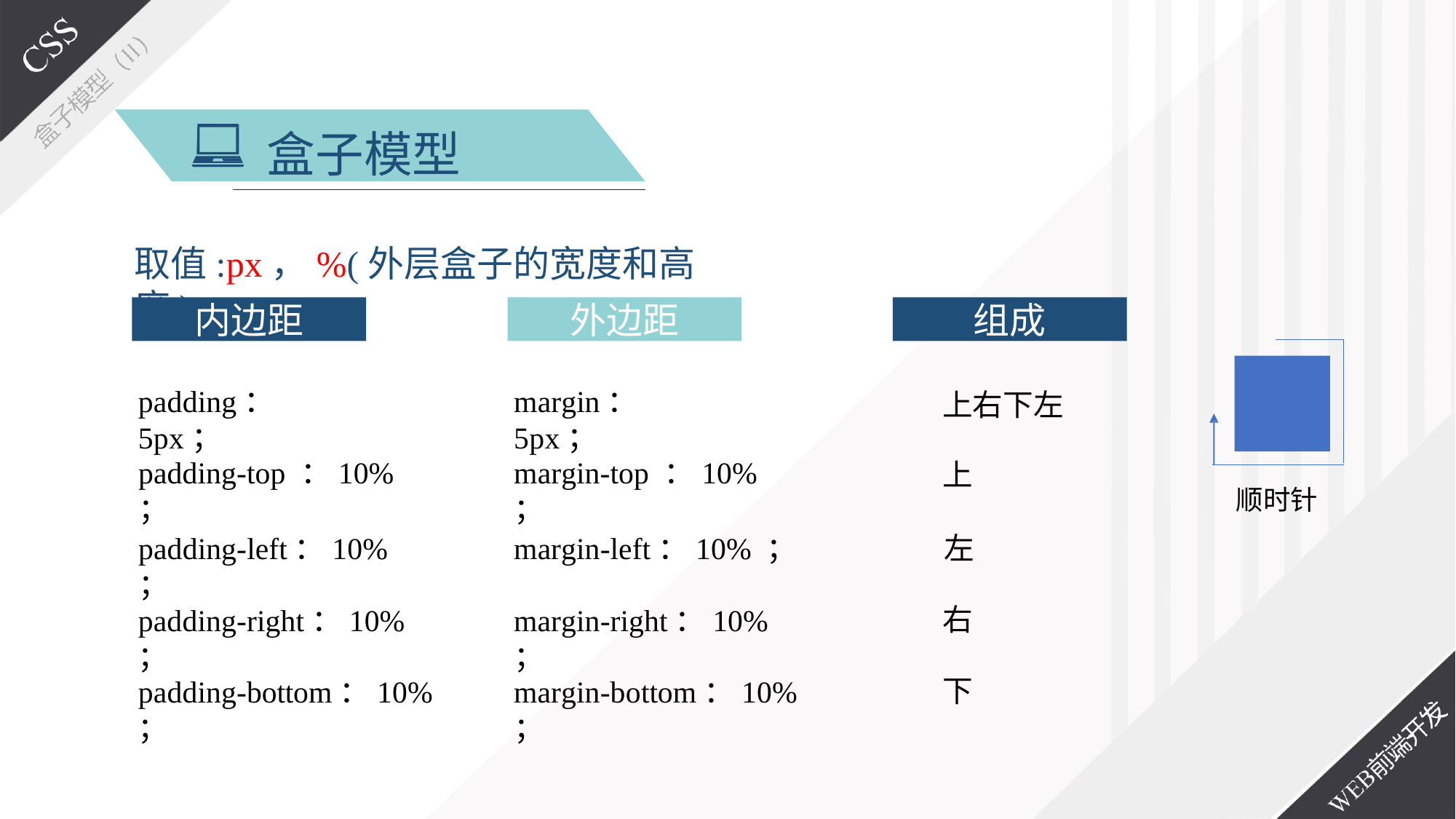

# 盒子模型

取值:px，%(外层盒子的宽度和高度)
内边距
外边距
组成

padding：5px；
margin：5px；
上右下左
padding-top ：10% ；
margin-top ：10% ；
上
顺时针
左
padding-left：10% ；
margin-left：10% ；
右
padding-right：10% ；
margin-right：10% ；
下
padding-bottom：10% ；
margin-bottom：10% ；